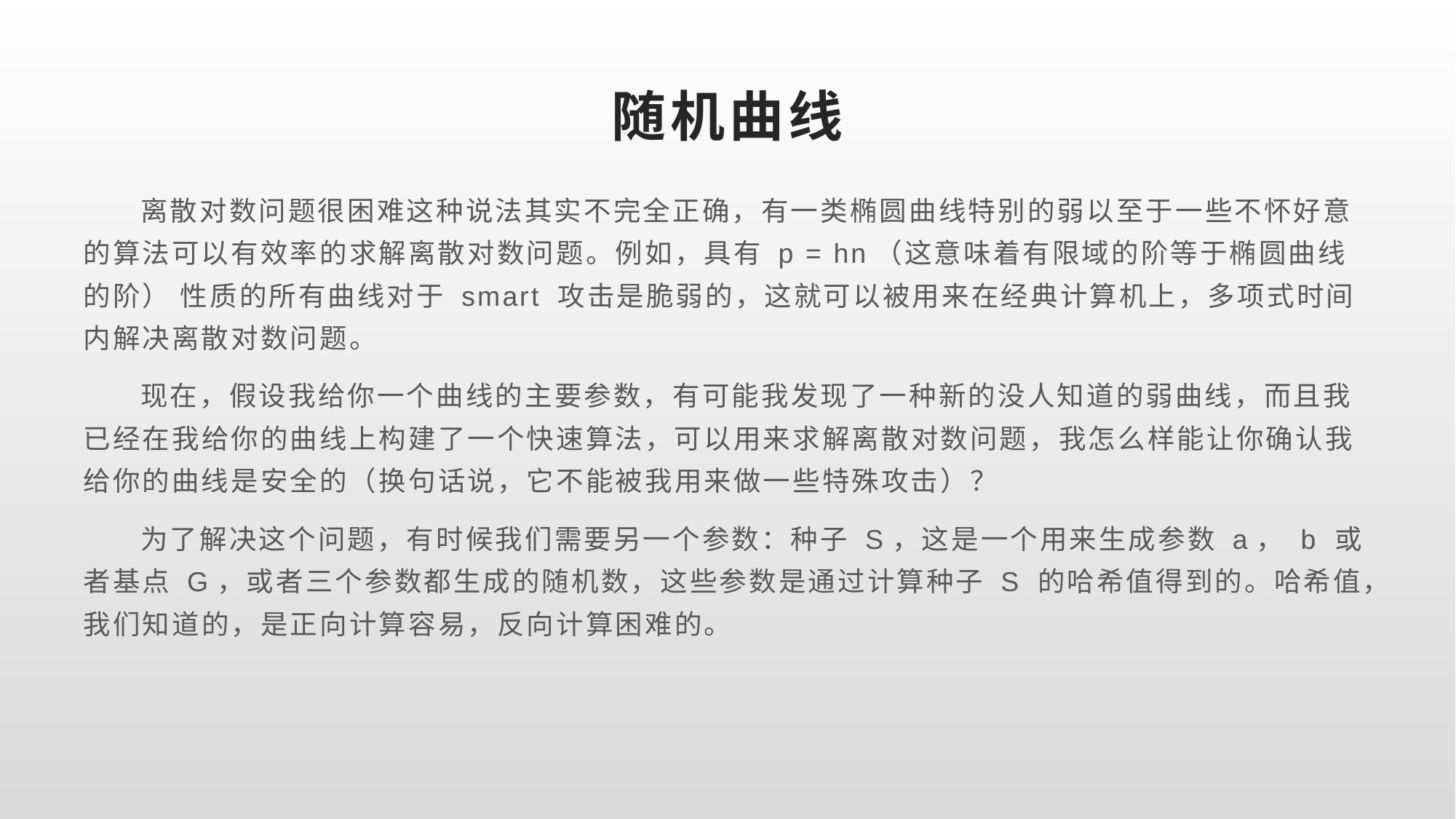

# 随机曲线
      离散对数问题很困难这种说法其实不完全正确，有一类椭圆曲线特别的弱以至于一些不怀好意的算法可以有效率的求解离散对数问题。例如，具有 p = hn（这意味着有限域的阶等于椭圆曲线的阶） 性质的所有曲线对于 smart 攻击是脆弱的，这就可以被用来在经典计算机上，多项式时间内解决离散对数问题。
      现在，假设我给你一个曲线的主要参数，有可能我发现了一种新的没人知道的弱曲线，而且我已经在我给你的曲线上构建了一个快速算法，可以用来求解离散对数问题，我怎么样能让你确认我给你的曲线是安全的（换句话说，它不能被我用来做一些特殊攻击）？
      为了解决这个问题，有时候我们需要另一个参数：种子 S，这是一个用来生成参数 a， b 或者基点 G，或者三个参数都生成的随机数，这些参数是通过计算种子 S 的哈希值得到的。哈希值，我们知道的，是正向计算容易，反向计算困难的。